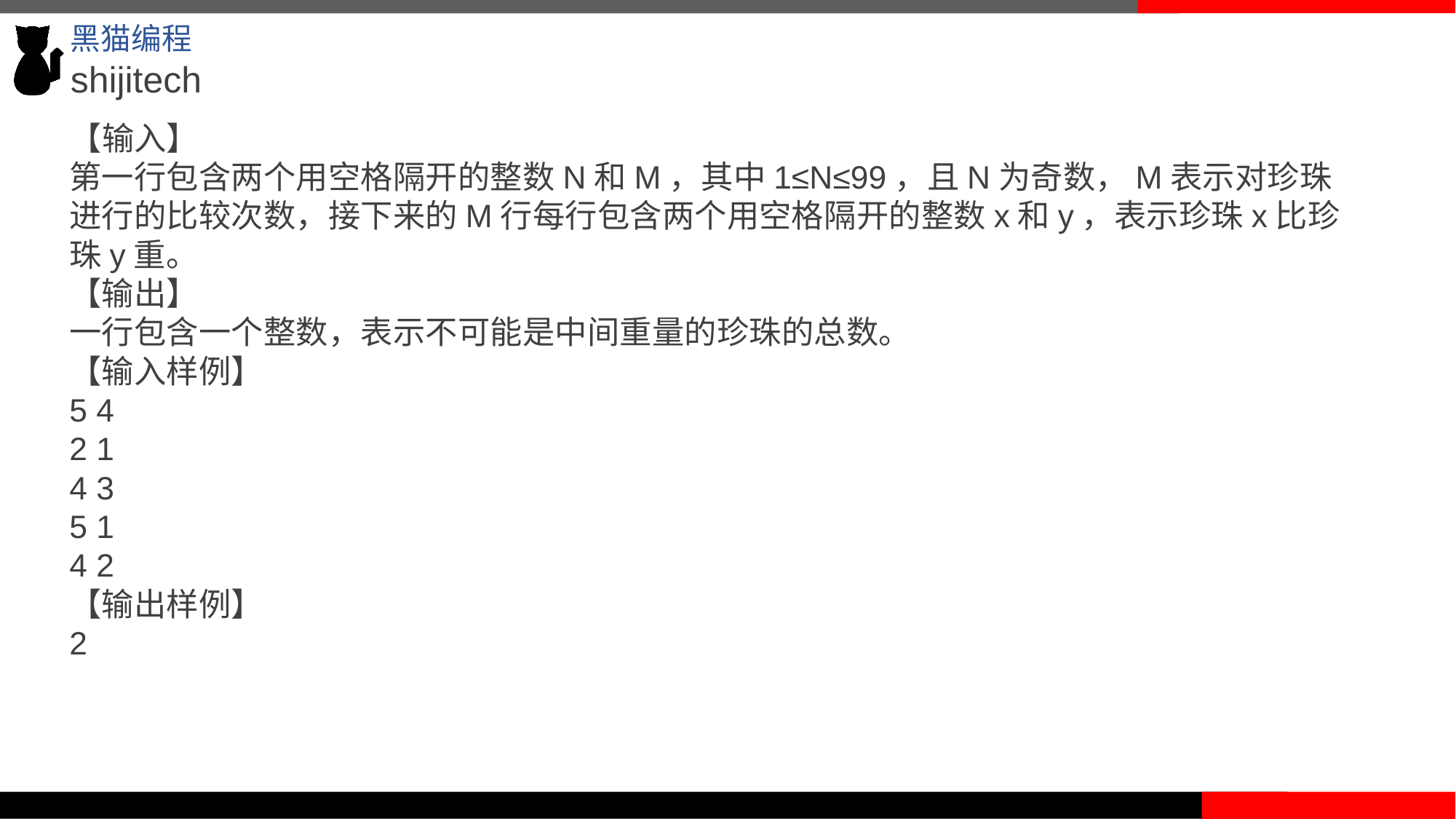

【输入】
第一行包含两个用空格隔开的整数N和M，其中1≤N≤99，且N为奇数，M表示对珍珠进行的比较次数，接下来的M行每行包含两个用空格隔开的整数x和y，表示珍珠x比珍珠y重。
【输出】
一行包含一个整数，表示不可能是中间重量的珍珠的总数。
【输入样例】
5 4
2 1
4 3
5 1
4 2
【输出样例】
2